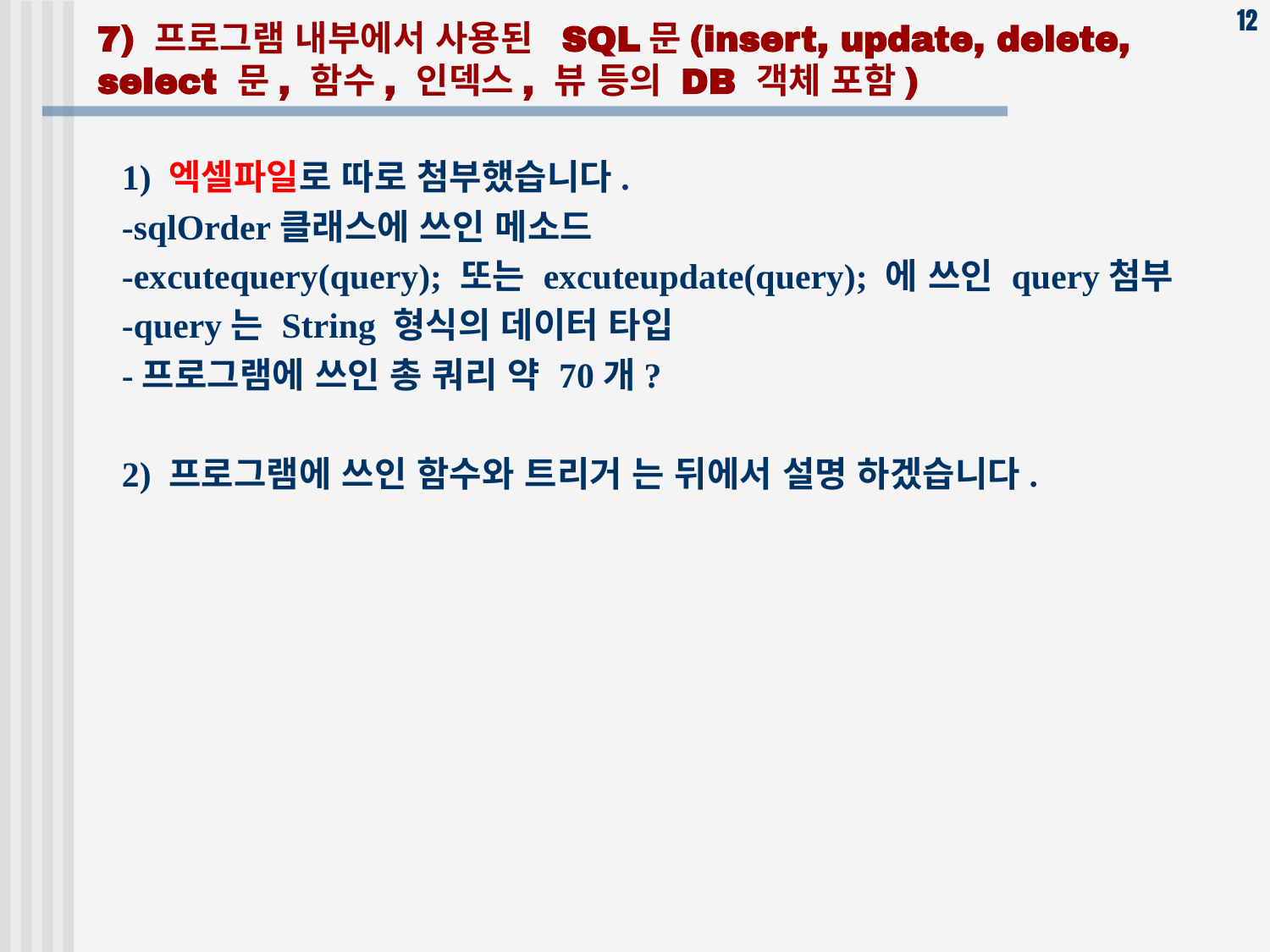

# 7) 프로그램 내부에서 사용된  SQL문(insert, update, delete, select 문, 함수, 인덱스, 뷰 등의 DB 객체 포함)
1) 엑셀파일로 따로 첨부했습니다.
-sqlOrder클래스에 쓰인 메소드
-excutequery(query); 또는 excuteupdate(query); 에 쓰인 query첨부
-query는 String 형식의 데이터 타입
-프로그램에 쓰인 총 쿼리 약 70개?

2) 프로그램에 쓰인 함수와 트리거 는 뒤에서 설명 하겠습니다.